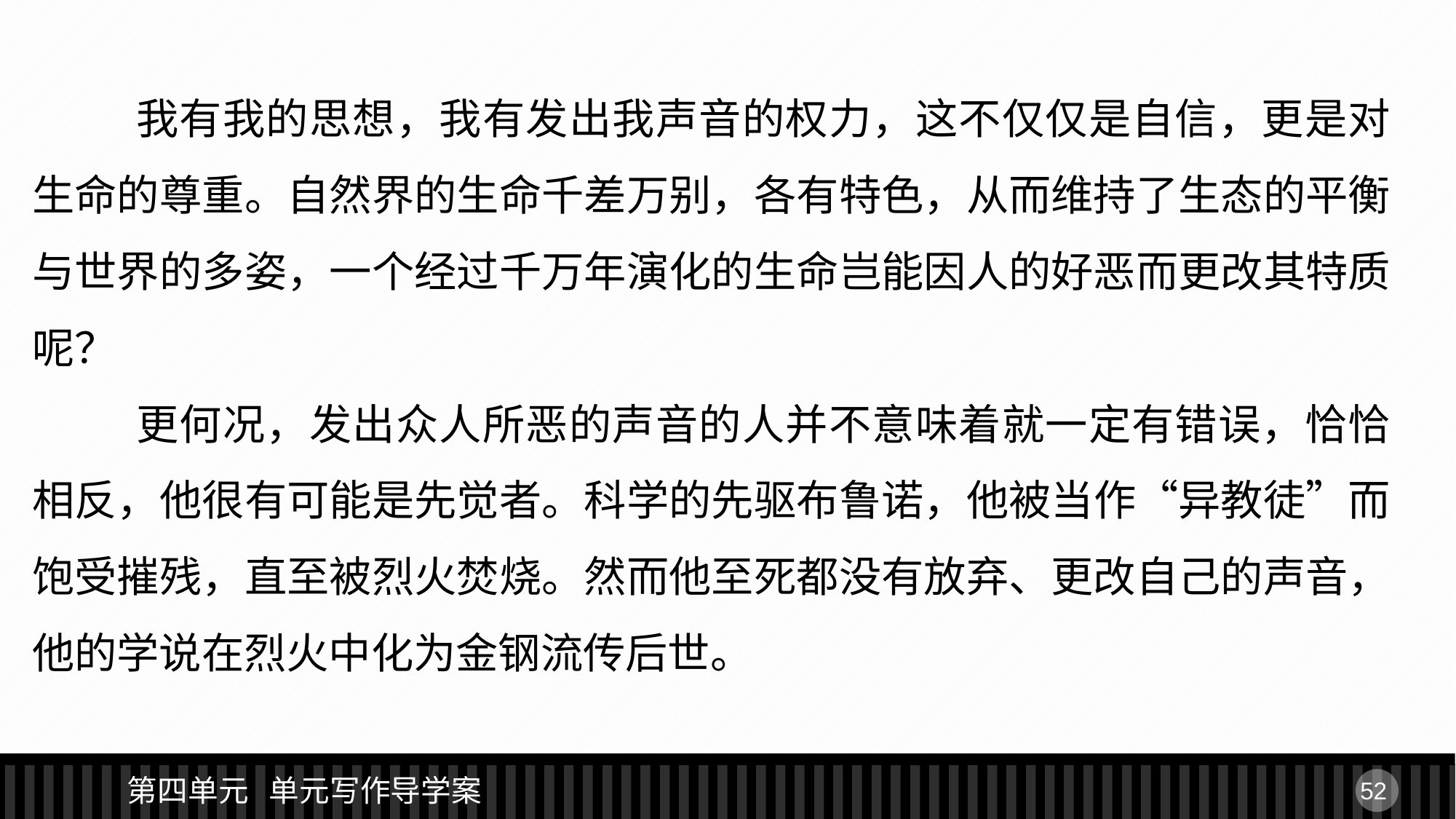

我有我的思想，我有发出我声音的权力，这不仅仅是自信，更是对生命的尊重。自然界的生命千差万别，各有特色，从而维持了生态的平衡与世界的多姿，一个经过千万年演化的生命岂能因人的好恶而更改其特质呢？
         更何况，发出众人所恶的声音的人并不意味着就一定有错误，恰恰相反，他很有可能是先觉者。科学的先驱布鲁诺，他被当作“异教徒”而饱受摧残，直至被烈火焚烧。然而他至死都没有放弃、更改自己的声音，他的学说在烈火中化为金钢流传后世。